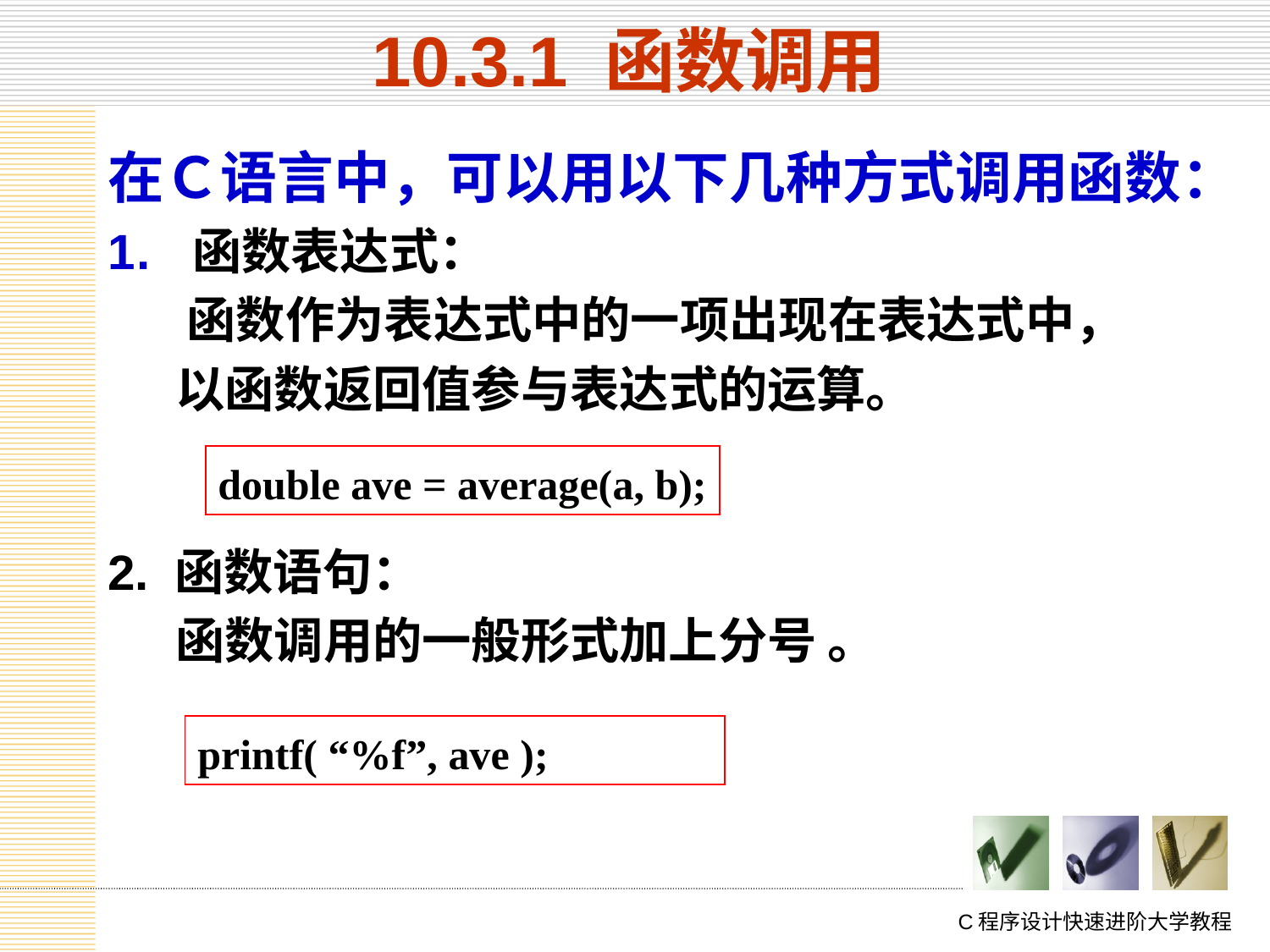

# 10.3.1 函数调用
在Ｃ语言中，可以用以下几种方式调用函数：
函数表达式：
      函数作为表达式中的一项出现在表达式中，
     以函数返回值参与表达式的运算。

2. 函数语句：
     函数调用的一般形式加上分号 。

double ave = average(a, b);
printf( “%f”, ave );
23
C程序设计快速进阶大学教程